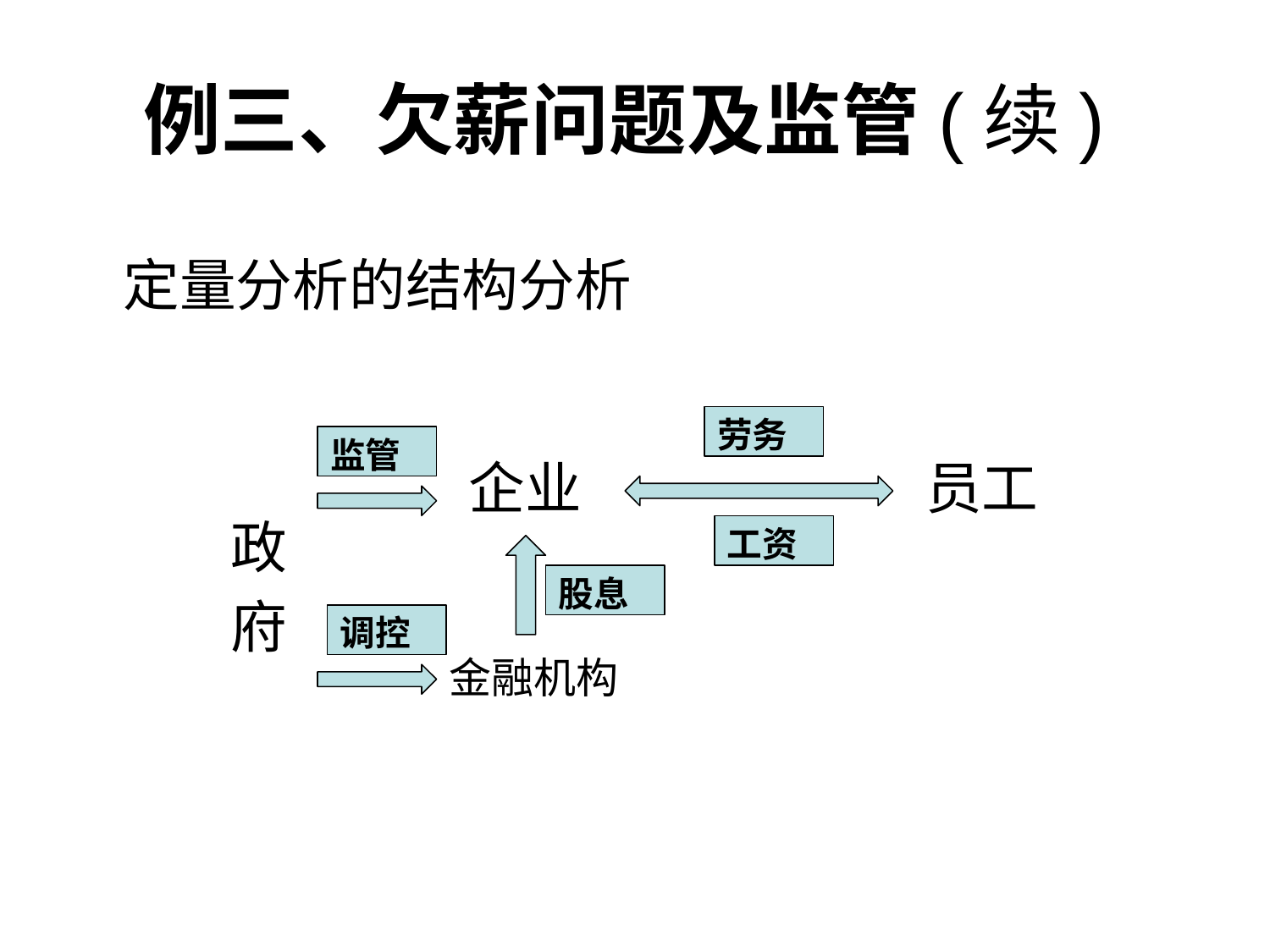

# 例三、欠薪问题及监管(续)
定量分析的结构分析
劳务
监管
企业
员工

政
府
工资

股息
调控
金融机构